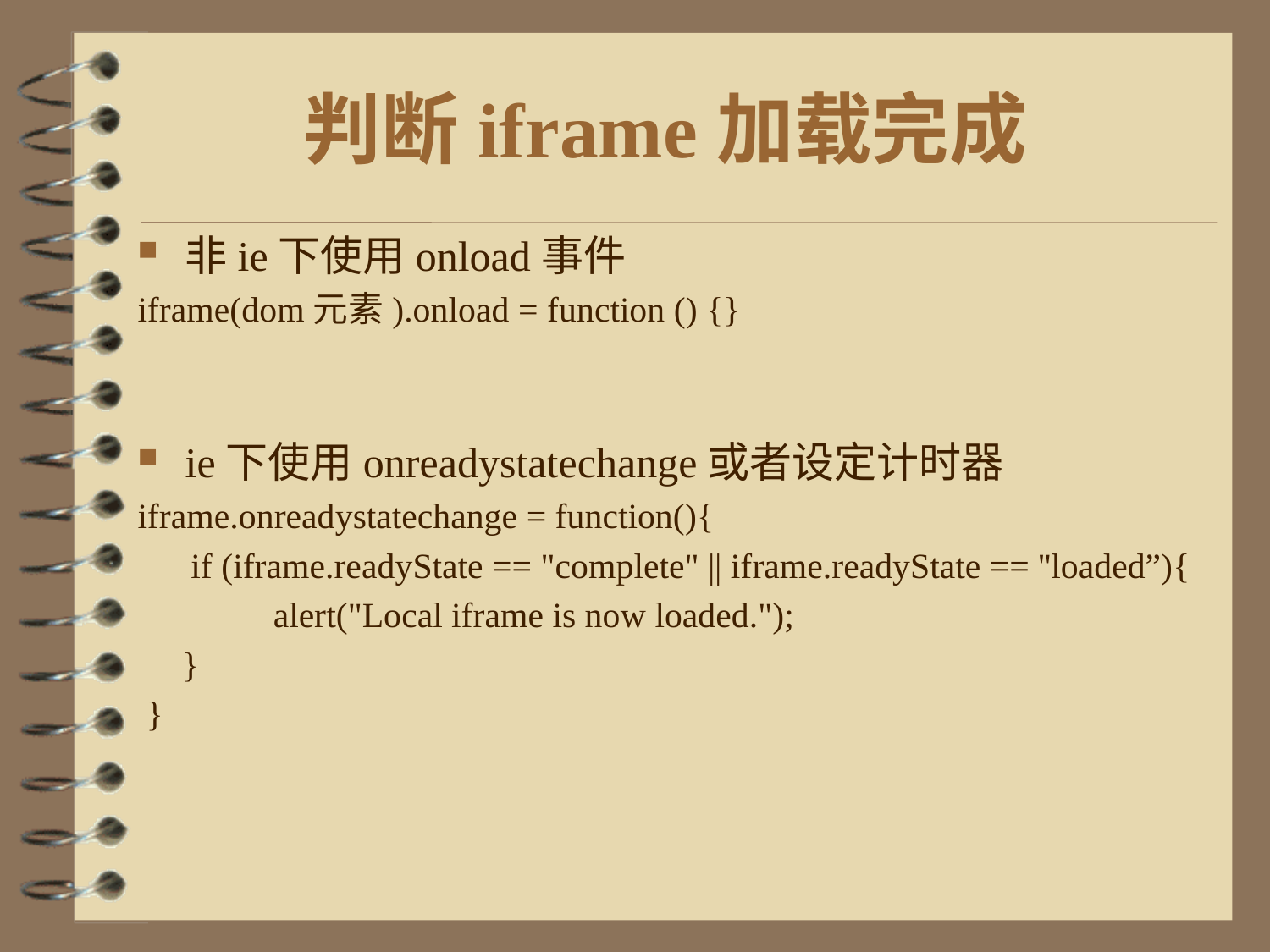

# 判断iframe加载完成
非ie下使用onload事件
iframe(dom元素).onload = function () {}

ie下使用onreadystatechange或者设定计时器
iframe.onreadystatechange = function(){
      if (iframe.readyState == "complete" || iframe.readyState == ''loaded”){
	 alert("Local iframe is now loaded.");
     }
 }